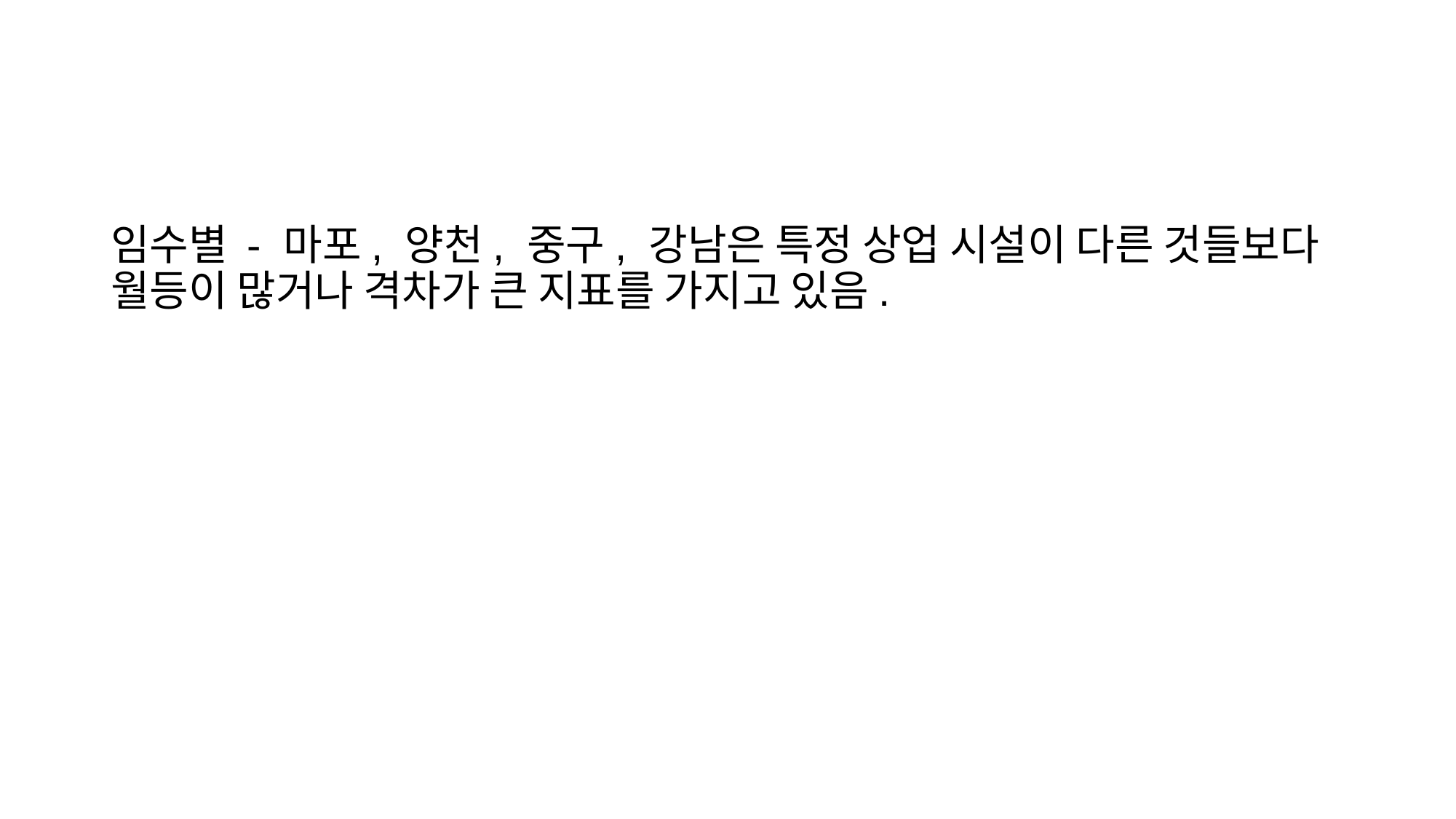

#
임수별 - 마포, 양천, 중구, 강남은 특정 상업 시설이 다른 것들보다 월등이 많거나 격차가 큰 지표를 가지고 있음.